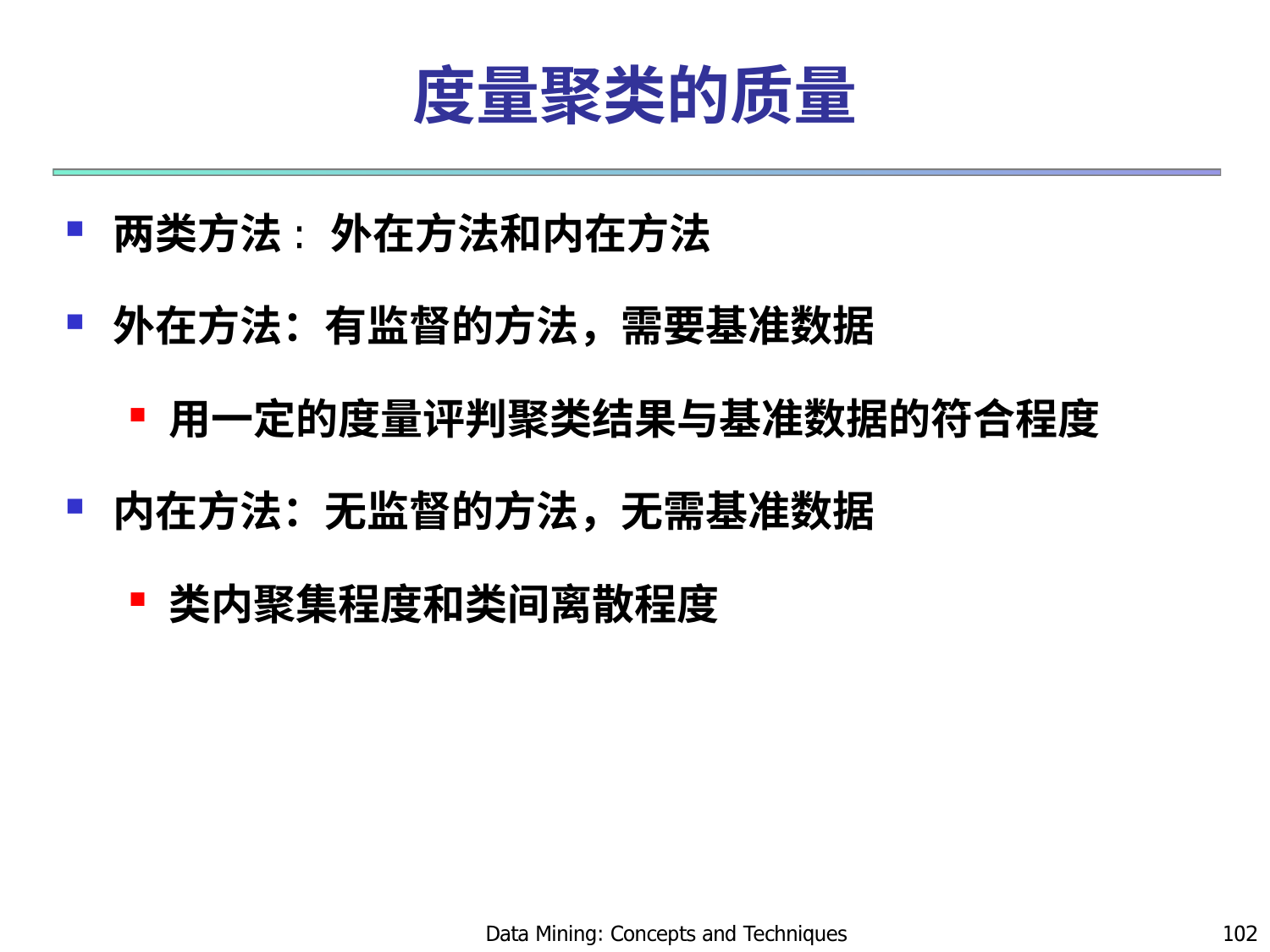

# 度量聚类的质量
两类方法: 外在方法和内在方法
外在方法：有监督的方法，需要基准数据
用一定的度量评判聚类结果与基准数据的符合程度
内在方法：无监督的方法，无需基准数据
类内聚集程度和类间离散程度
Data Mining: Concepts and Techniques
102
102